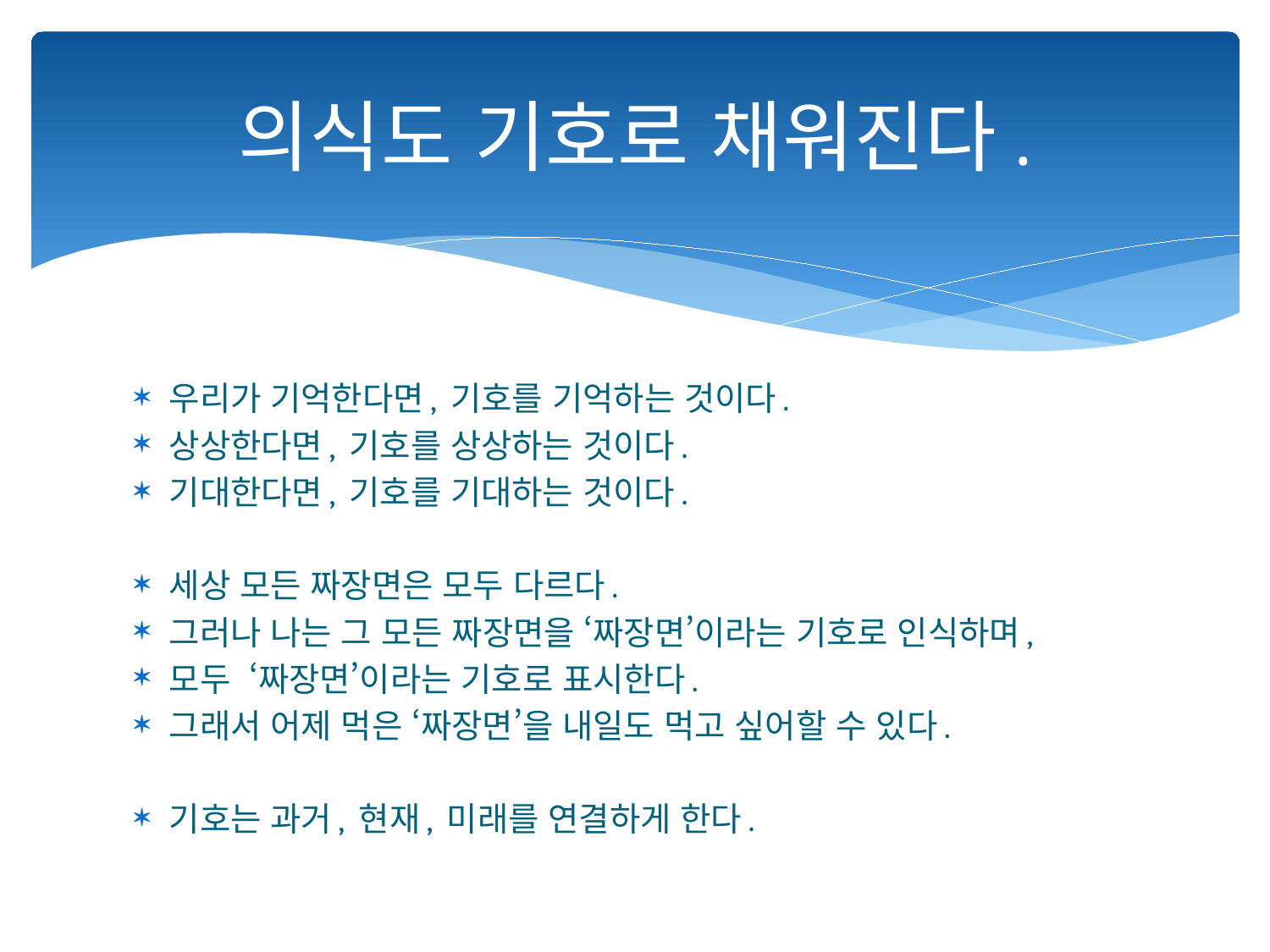

# 의식도 기호로 채워진다.
우리가 기억한다면, 기호를 기억하는 것이다.
상상한다면, 기호를 상상하는 것이다.
기대한다면, 기호를 기대하는 것이다.

세상 모든 짜장면은 모두 다르다.
그러나 나는 그 모든 짜장면을 ‘짜장면’이라는 기호로 인식하며,
모두  ‘짜장면’이라는 기호로 표시한다.
그래서 어제 먹은 ‘짜장면’을 내일도 먹고 싶어할 수 있다.

기호는 과거, 현재, 미래를 연결하게 한다.